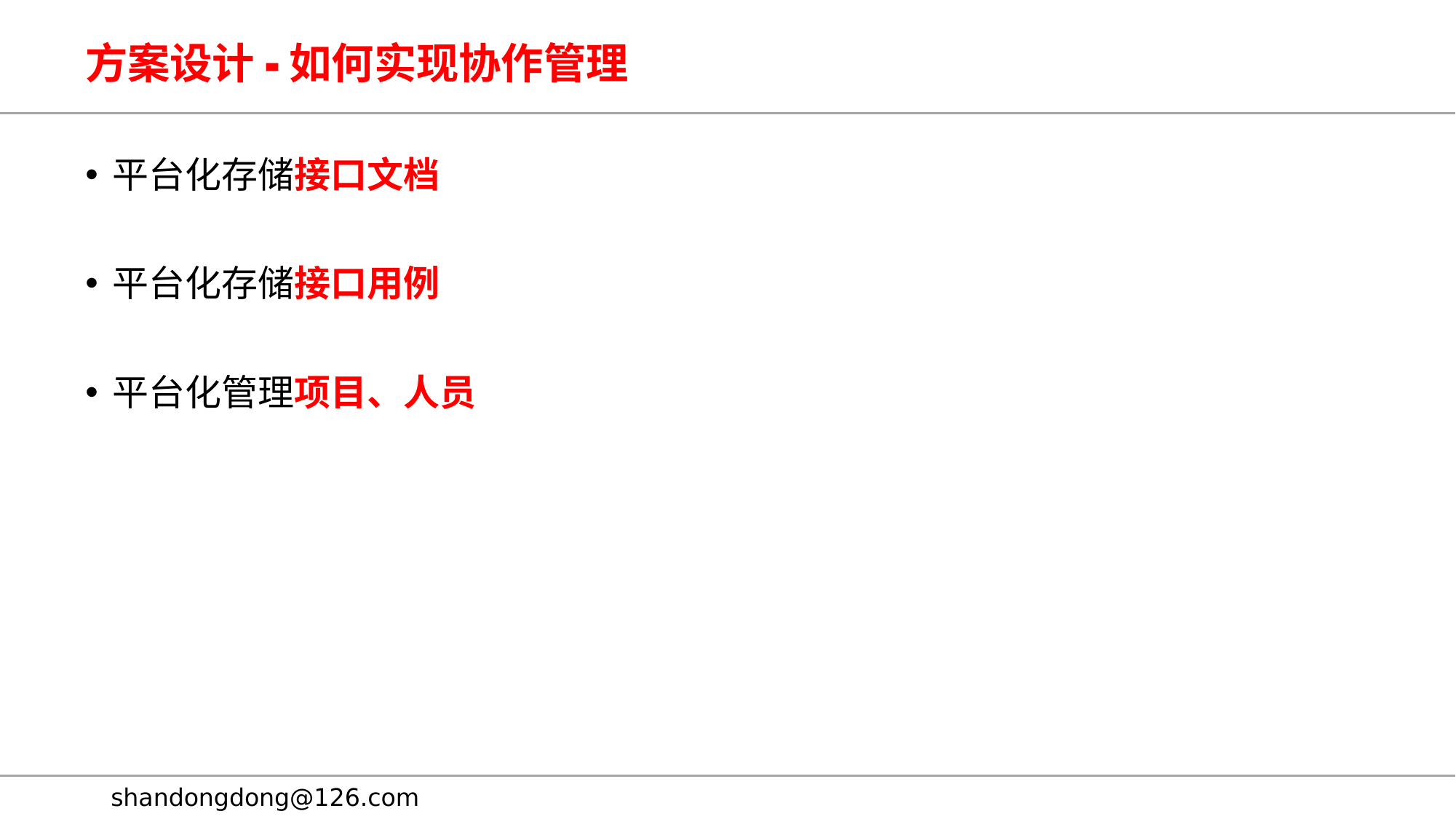

# 方案设计-如何实现协作管理
平台化存储接口文档

平台化存储接口用例

平台化管理项目、人员